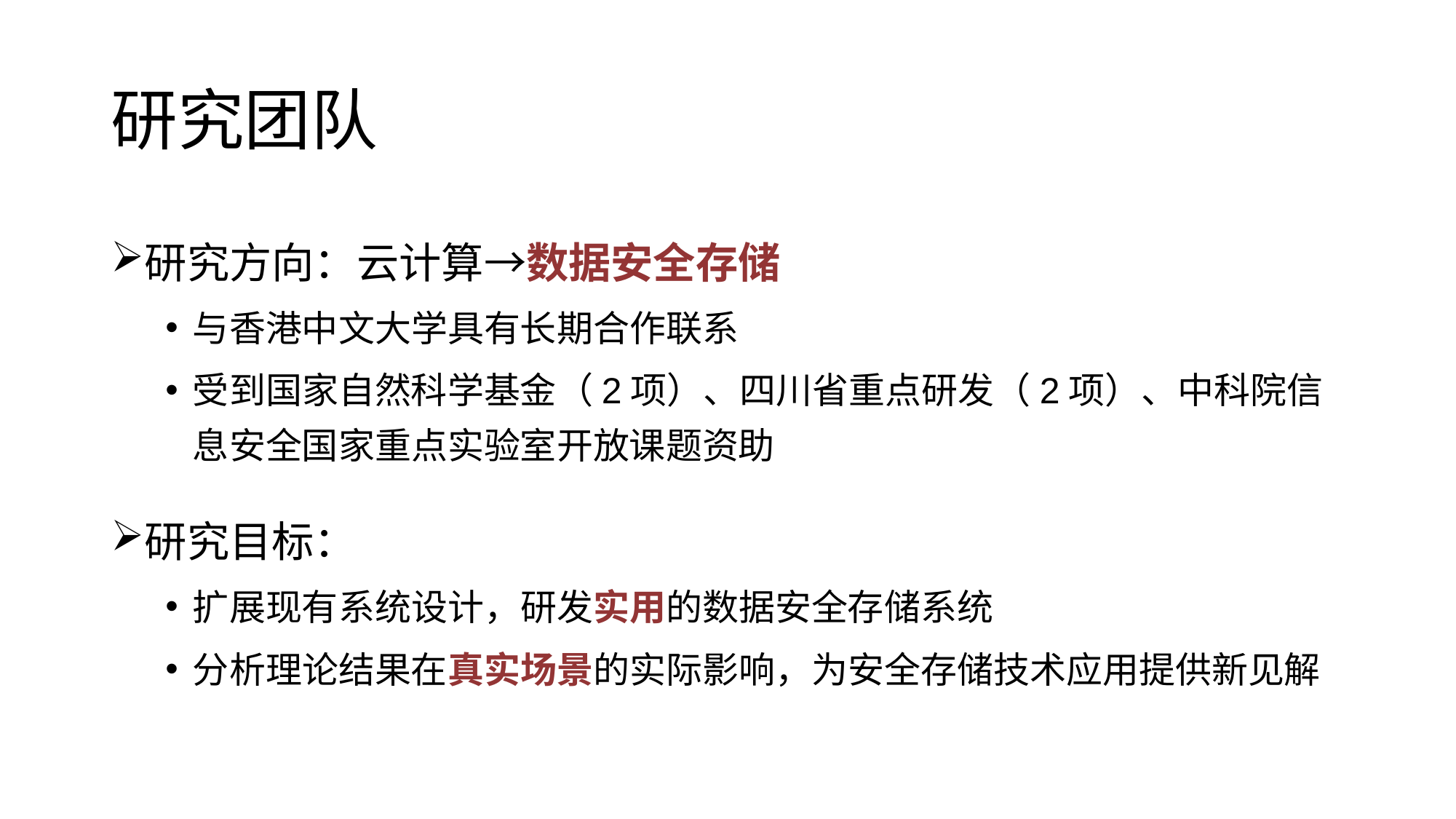

# 研究团队
研究方向：云计算→数据安全存储
与香港中文大学具有长期合作联系
受到国家自然科学基金（2项）、四川省重点研发（2项）、中科院信息安全国家重点实验室开放课题资助
研究目标：
扩展现有系统设计，研发实用的数据安全存储系统
分析理论结果在真实场景的实际影响，为安全存储技术应用提供新见解